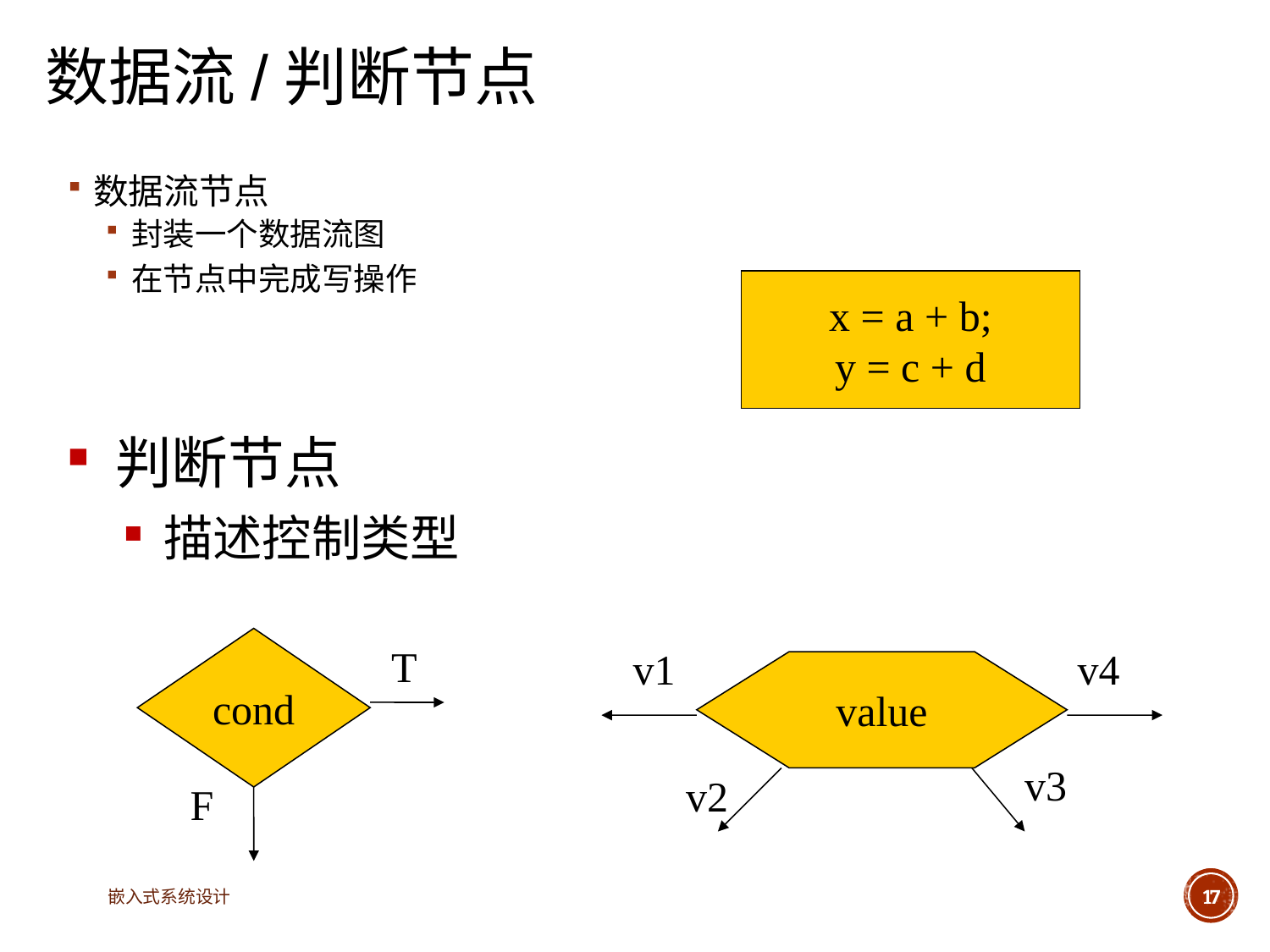

# 数据流/判断节点
数据流节点
封装一个数据流图
在节点中完成写操作

x = a + b;
y = c + d
判断节点
描述控制类型

cond
T

F

v1
v4
value

v3
v2

嵌入式系统设计
17